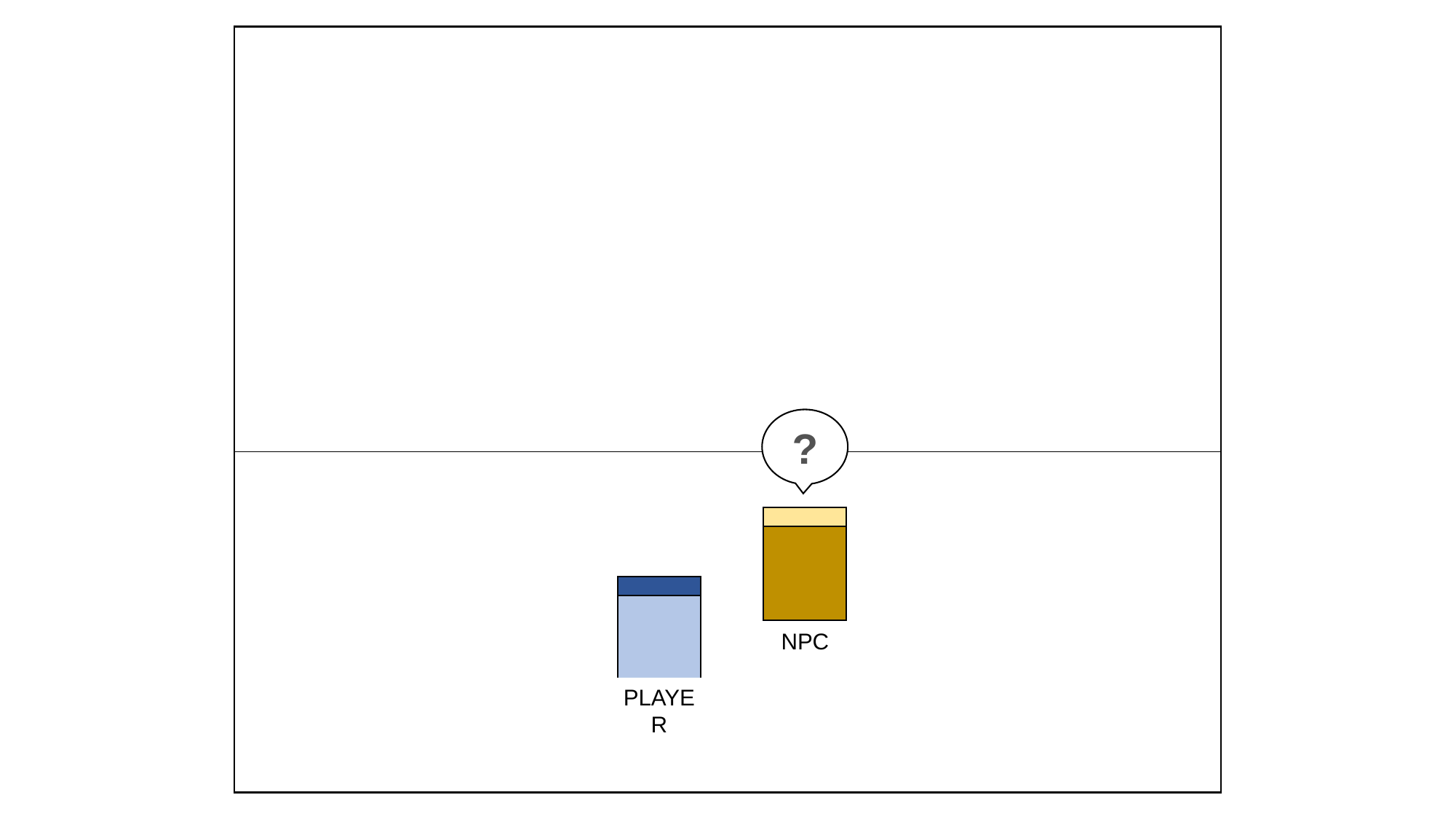

?

NPC
PLAYER
[ 퀘스트 수락 가능 ]